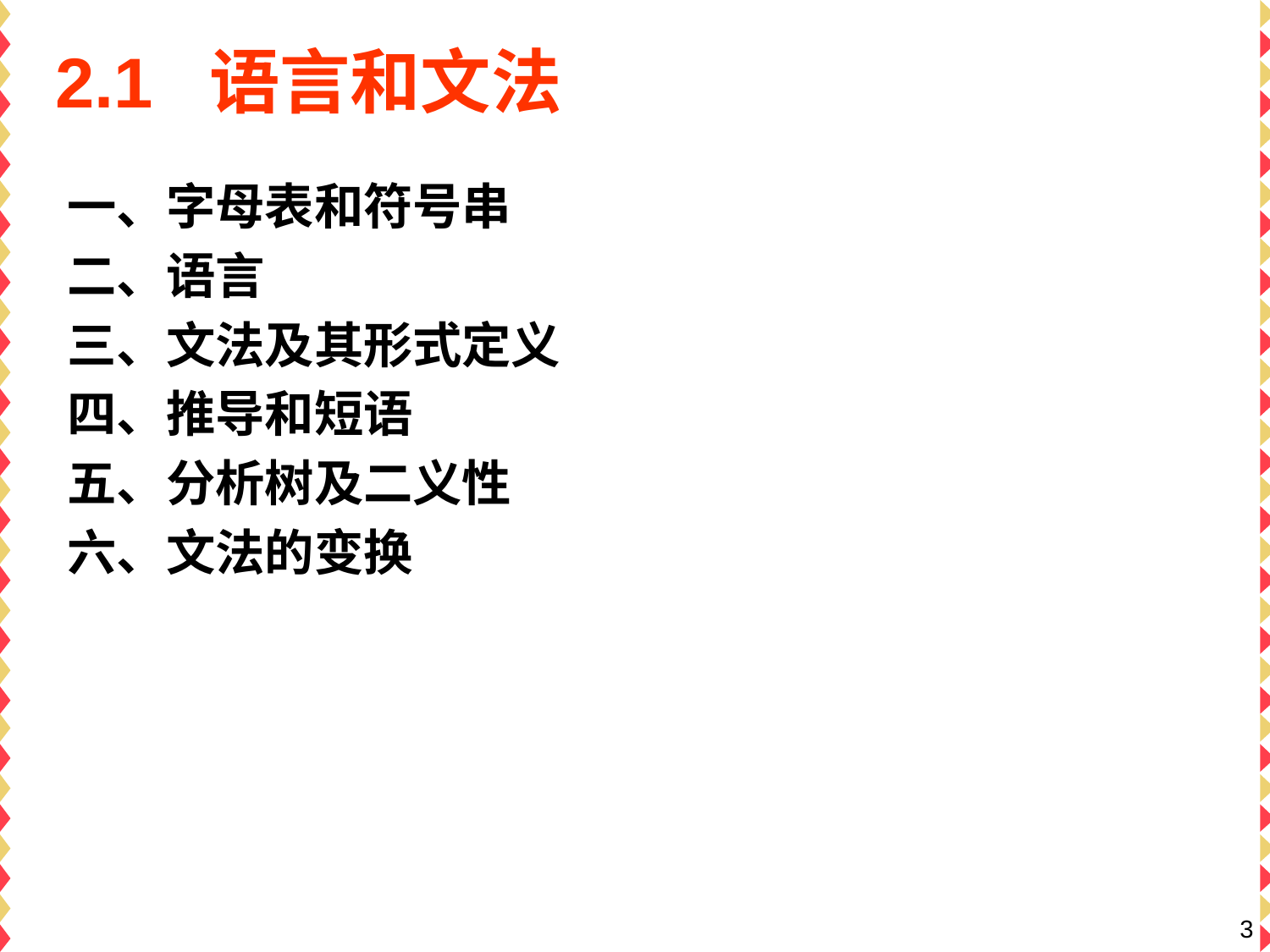

# 2.1  语言和文法
 一、字母表和符号串
 二、语言
 三、文法及其形式定义
 四、推导和短语
 五、分析树及二义性
 六、文法的变换
3